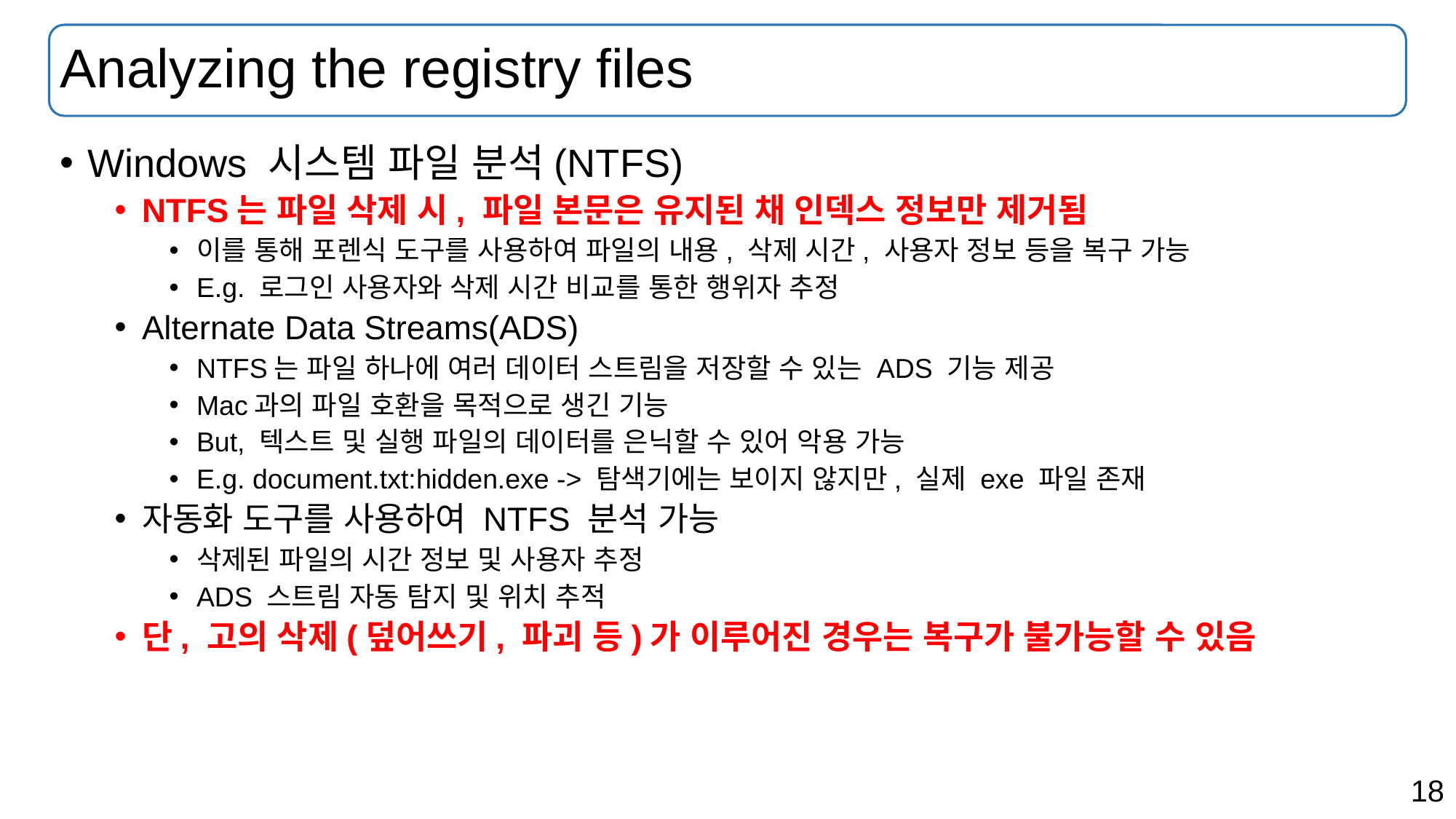

# Analyzing the registry files
Windows 시스템 파일 분석(NTFS)
NTFS는 파일 삭제 시, 파일 본문은 유지된 채 인덱스 정보만 제거됨
이를 통해 포렌식 도구를 사용하여 파일의 내용, 삭제 시간, 사용자 정보 등을 복구 가능
E.g. 로그인 사용자와 삭제 시간 비교를 통한 행위자 추정
Alternate Data Streams(ADS)
NTFS는 파일 하나에 여러 데이터 스트림을 저장할 수 있는 ADS 기능 제공
Mac과의 파일 호환을 목적으로 생긴 기능
But, 텍스트 및 실행 파일의 데이터를 은닉할 수 있어 악용 가능
E.g. document.txt:hidden.exe -> 탐색기에는 보이지 않지만, 실제 exe 파일 존재
자동화 도구를 사용하여 NTFS 분석 가능
삭제된 파일의 시간 정보 및 사용자 추정
ADS 스트림 자동 탐지 및 위치 추적
단, 고의 삭제(덮어쓰기, 파괴 등)가 이루어진 경우는 복구가 불가능할 수 있음